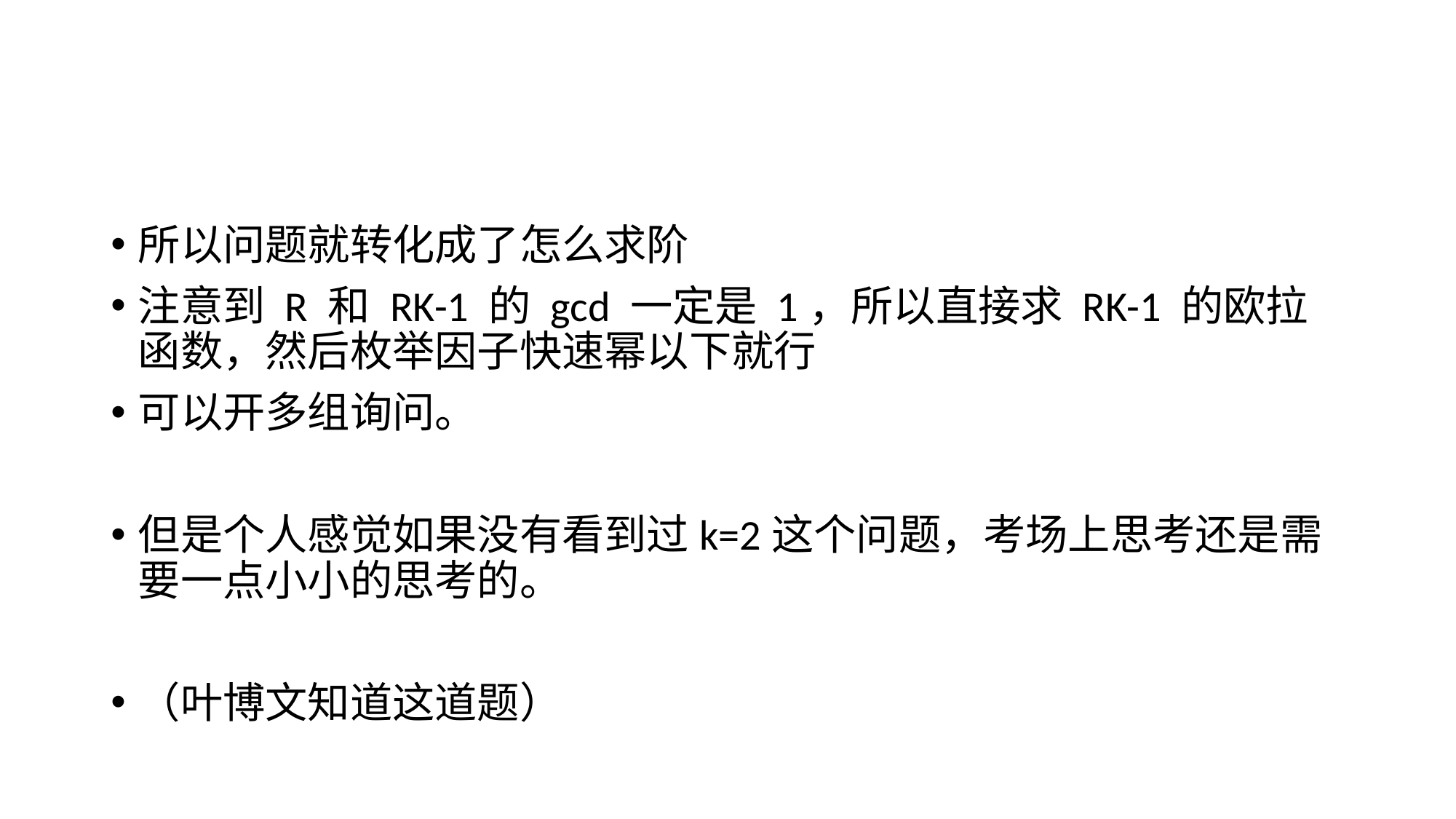

#
所以问题就转化成了怎么求阶
注意到 R 和 RK-1 的 gcd 一定是 1，所以直接求 RK-1 的欧拉函数，然后枚举因子快速幂以下就行
可以开多组询问。

但是个人感觉如果没有看到过k=2这个问题，考场上思考还是需要一点小小的思考的。

（叶博文知道这道题）